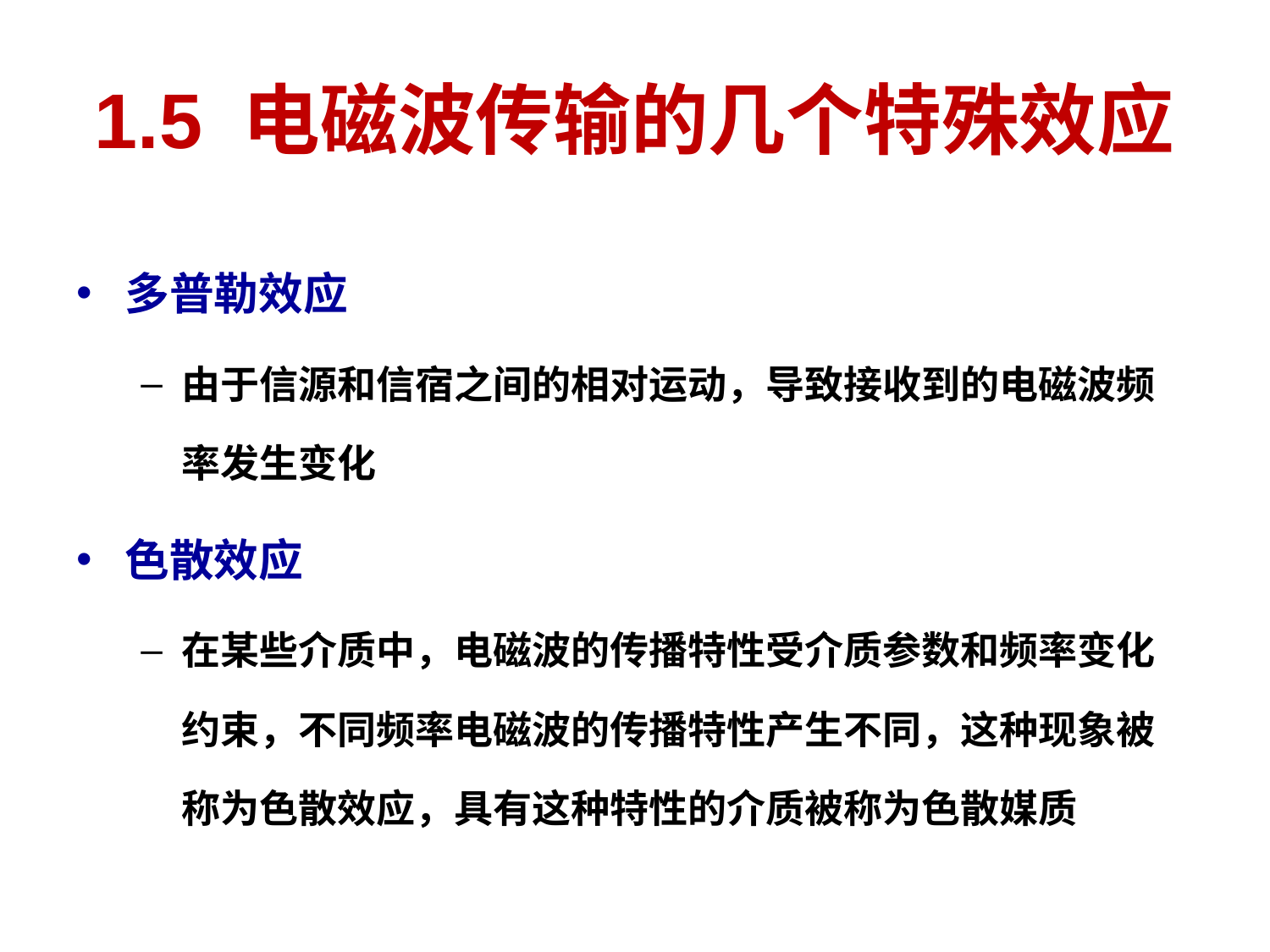

# 1.5 电磁波传输的几个特殊效应
多普勒效应
由于信源和信宿之间的相对运动，导致接收到的电磁波频率发生变化
色散效应
在某些介质中，电磁波的传播特性受介质参数和频率变化约束，不同频率电磁波的传播特性产生不同，这种现象被称为色散效应，具有这种特性的介质被称为色散媒质